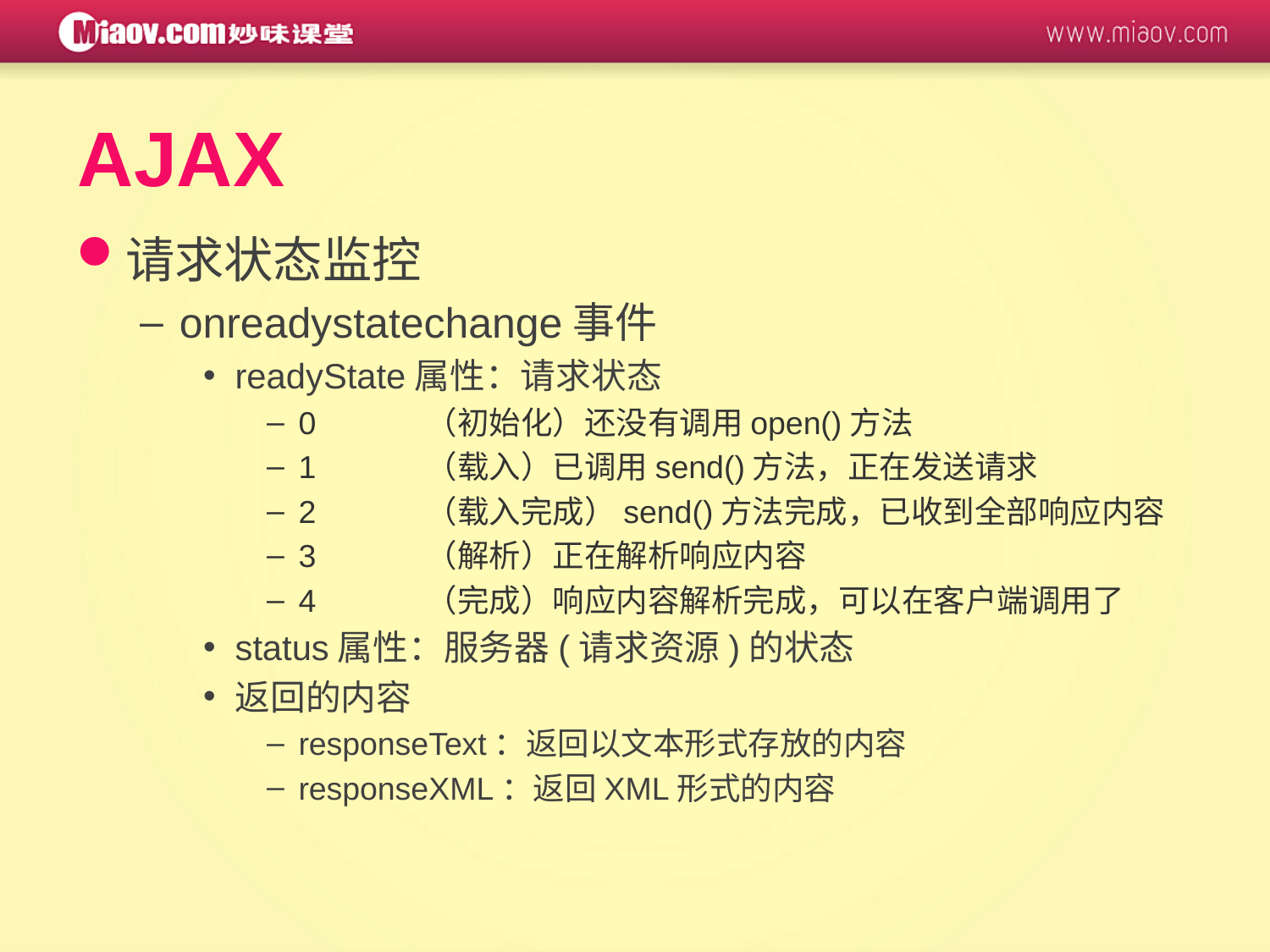

# AJAX
请求状态监控
onreadystatechange事件
readyState属性：请求状态
0	（初始化）还没有调用open()方法
1	（载入）已调用send()方法，正在发送请求
2	（载入完成）send()方法完成，已收到全部响应内容
3	（解析）正在解析响应内容
4	（完成）响应内容解析完成，可以在客户端调用了
status属性：服务器(请求资源)的状态
返回的内容
responseText：返回以文本形式存放的内容
responseXML：返回XML形式的内容